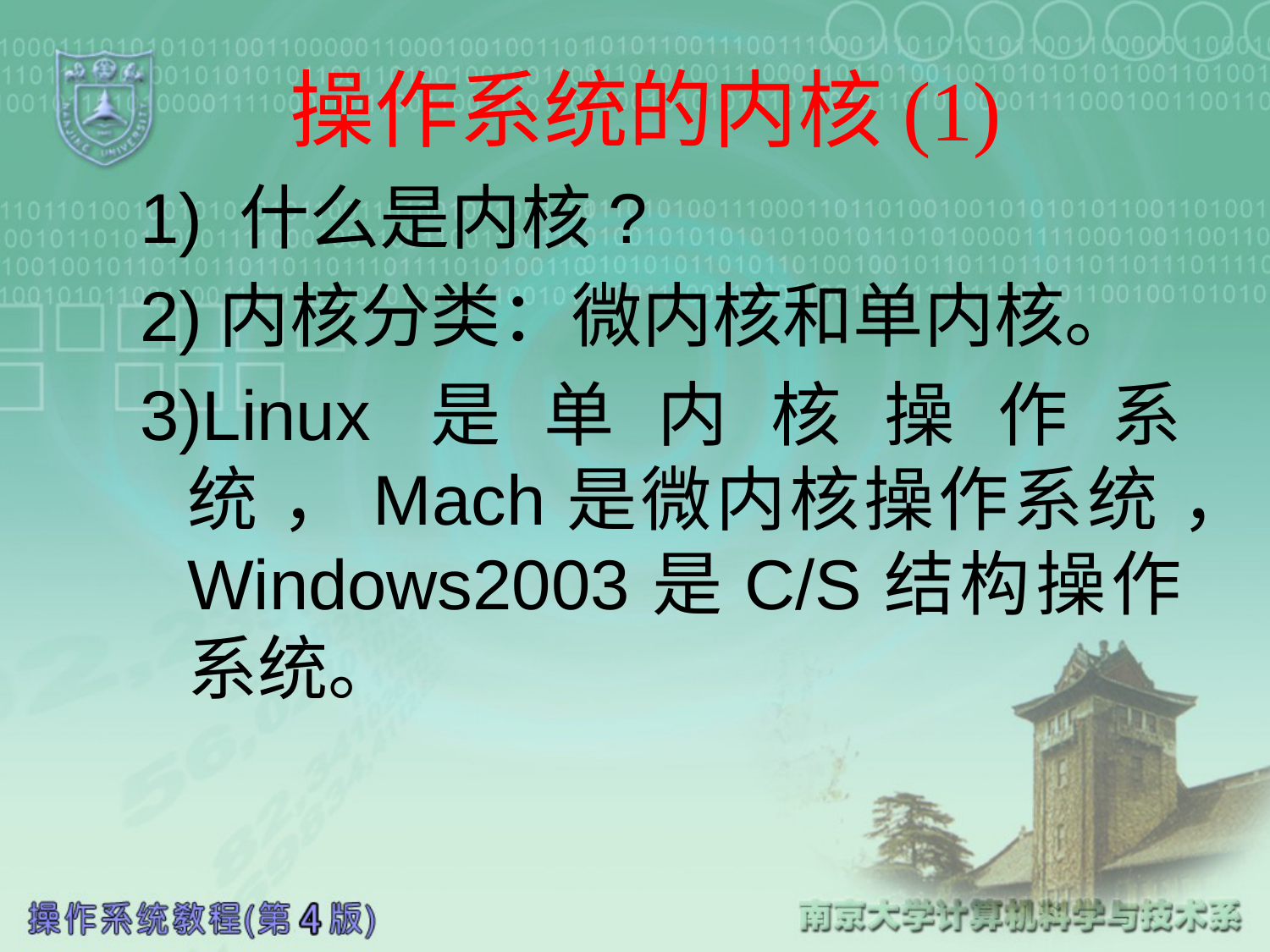

# 操作系统的内核(1)
1) 什么是内核?
2)内核分类：微内核和单内核。
3)Linux是单内核操作系统 ，Mach是微内核操作系统 ，Windows2003是C/S结构操作系统。